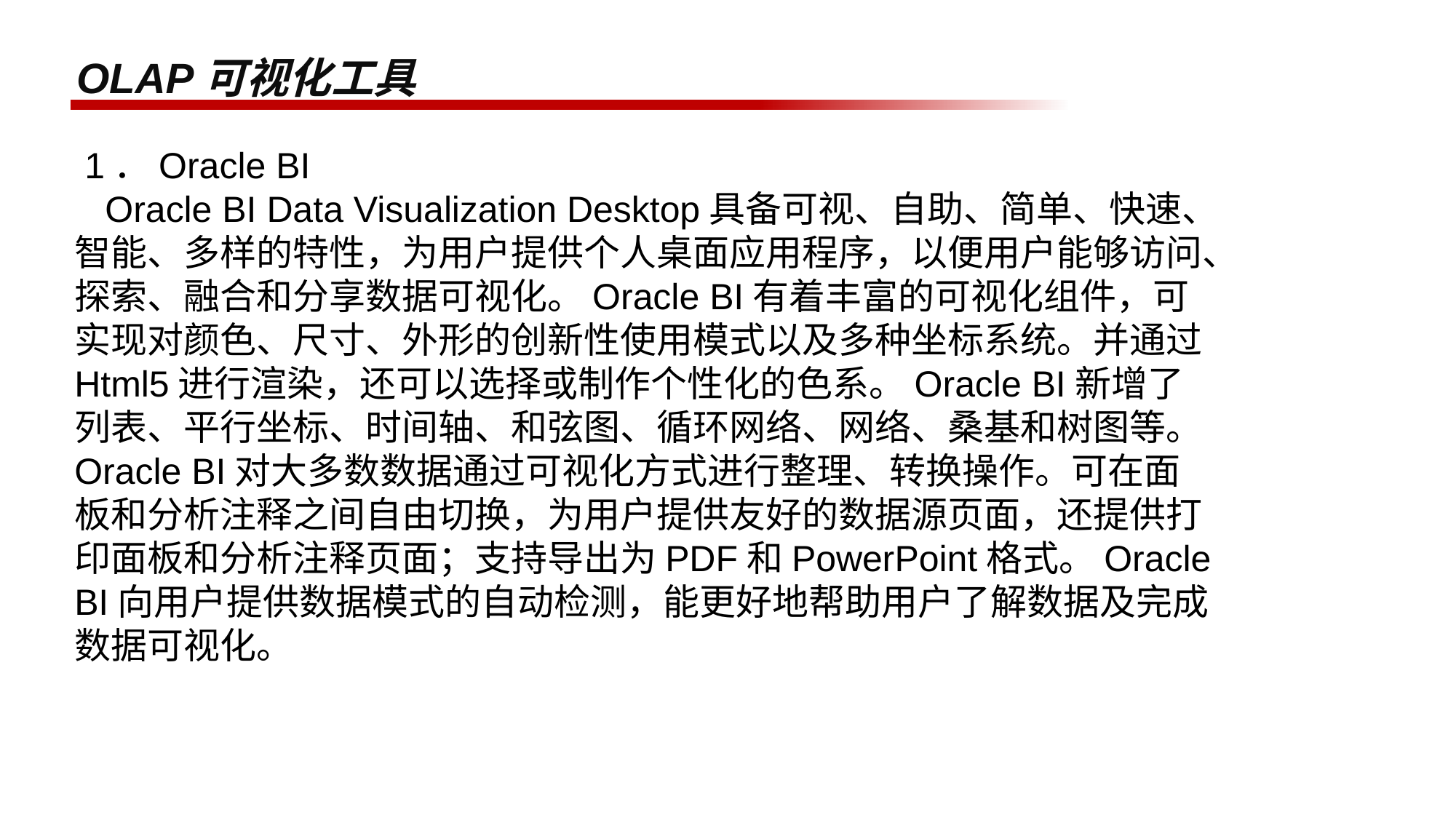

# OLAP可视化工具

 1．Oracle BI
   Oracle BI Data Visualization Desktop具备可视、自助、简单、快速、智能、多样的特性，为用户提供个人桌面应用程序，以便用户能够访问、探索、融合和分享数据可视化。Oracle BI有着丰富的可视化组件，可实现对颜色、尺寸、外形的创新性使用模式以及多种坐标系统。并通过Html5进行渲染，还可以选择或制作个性化的色系。Oracle BI新增了列表、平行坐标、时间轴、和弦图、循环网络、网络、桑基和树图等。Oracle BI对大多数数据通过可视化方式进行整理、转换操作。可在面板和分析注释之间自由切换，为用户提供友好的数据源页面，还提供打印面板和分析注释页面；支持导出为PDF和PowerPoint格式。Oracle BI向用户提供数据模式的自动检测，能更好地帮助用户了解数据及完成数据可视化。